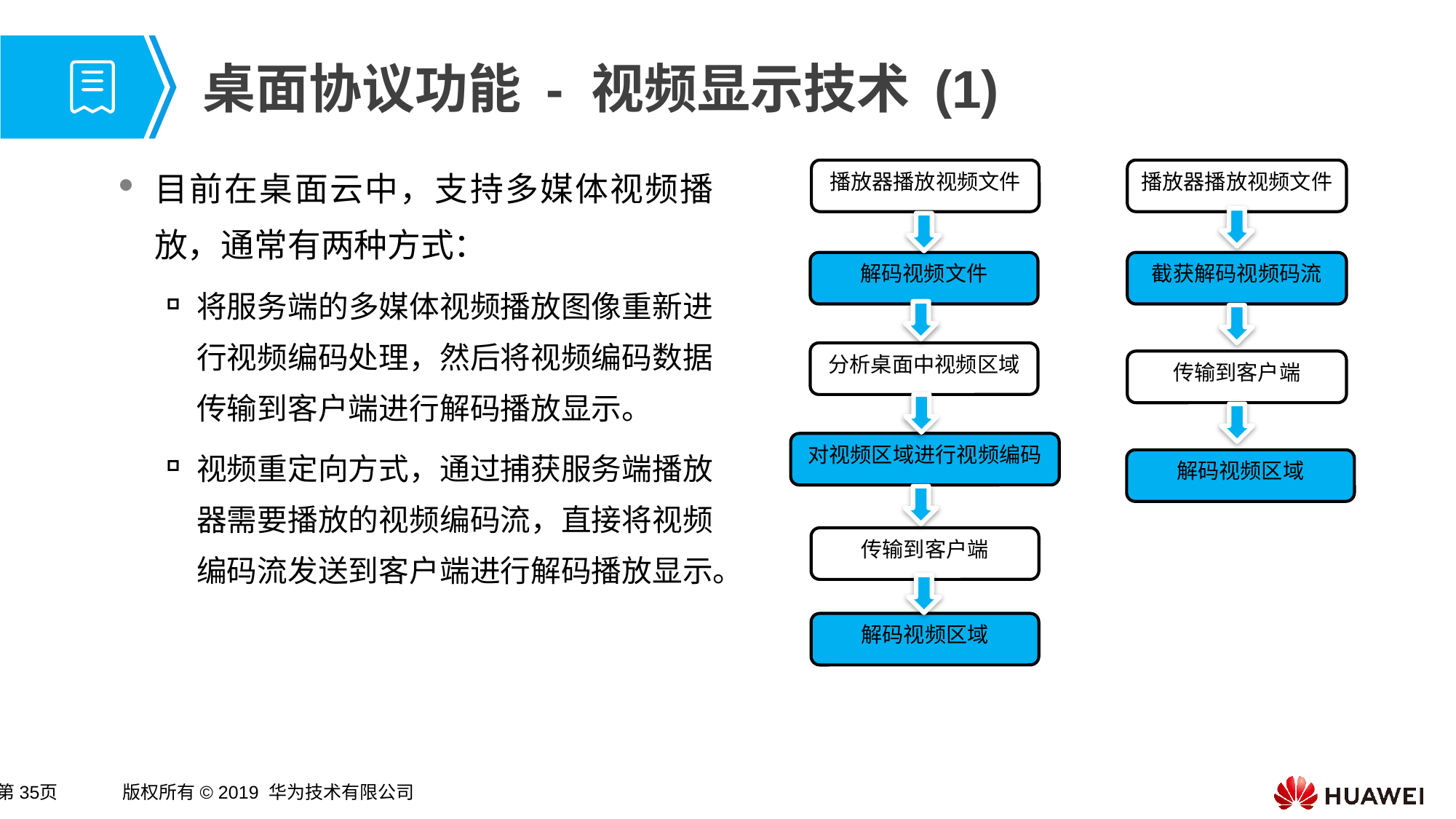

# 桌面协议功能 - 视频显示技术 (1)
目前在桌面云中，支持多媒体视频播放，通常有两种方式：
将服务端的多媒体视频播放图像重新进行视频编码处理，然后将视频编码数据传输到客户端进行解码播放显示。
视频重定向方式，通过捕获服务端播放器需要播放的视频编码流，直接将视频编码流发送到客户端进行解码播放显示。

播放器播放视频文件
播放器播放视频文件

解码视频文件
截获解码视频码流

分析桌面中视频区域
传输到客户端

对视频区域进行视频编码
解码视频区域

传输到客户端

解码视频区域